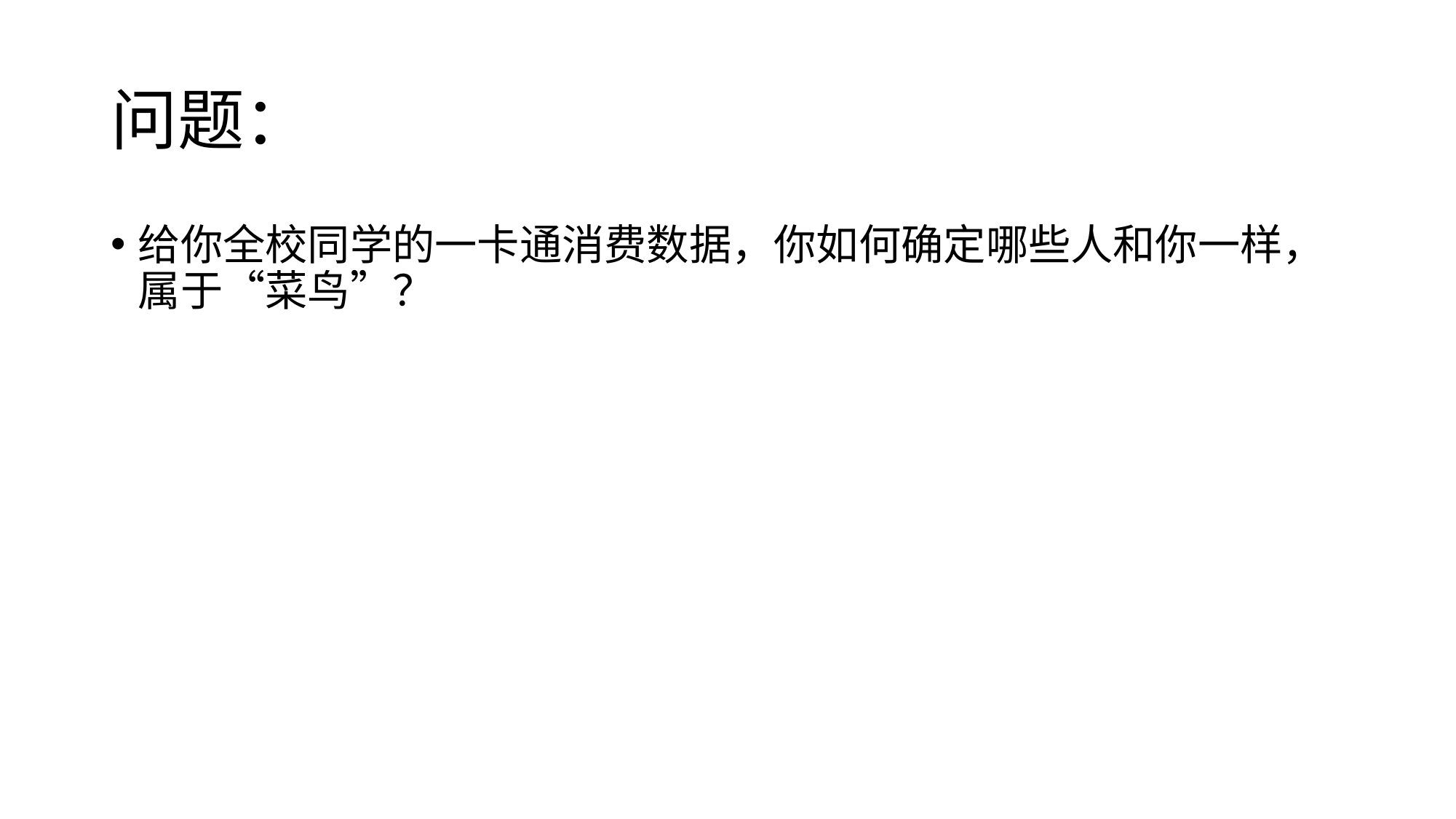

# 问题：
给你全校同学的一卡通消费数据，你如何确定哪些人和你一样，属于“菜鸟”？